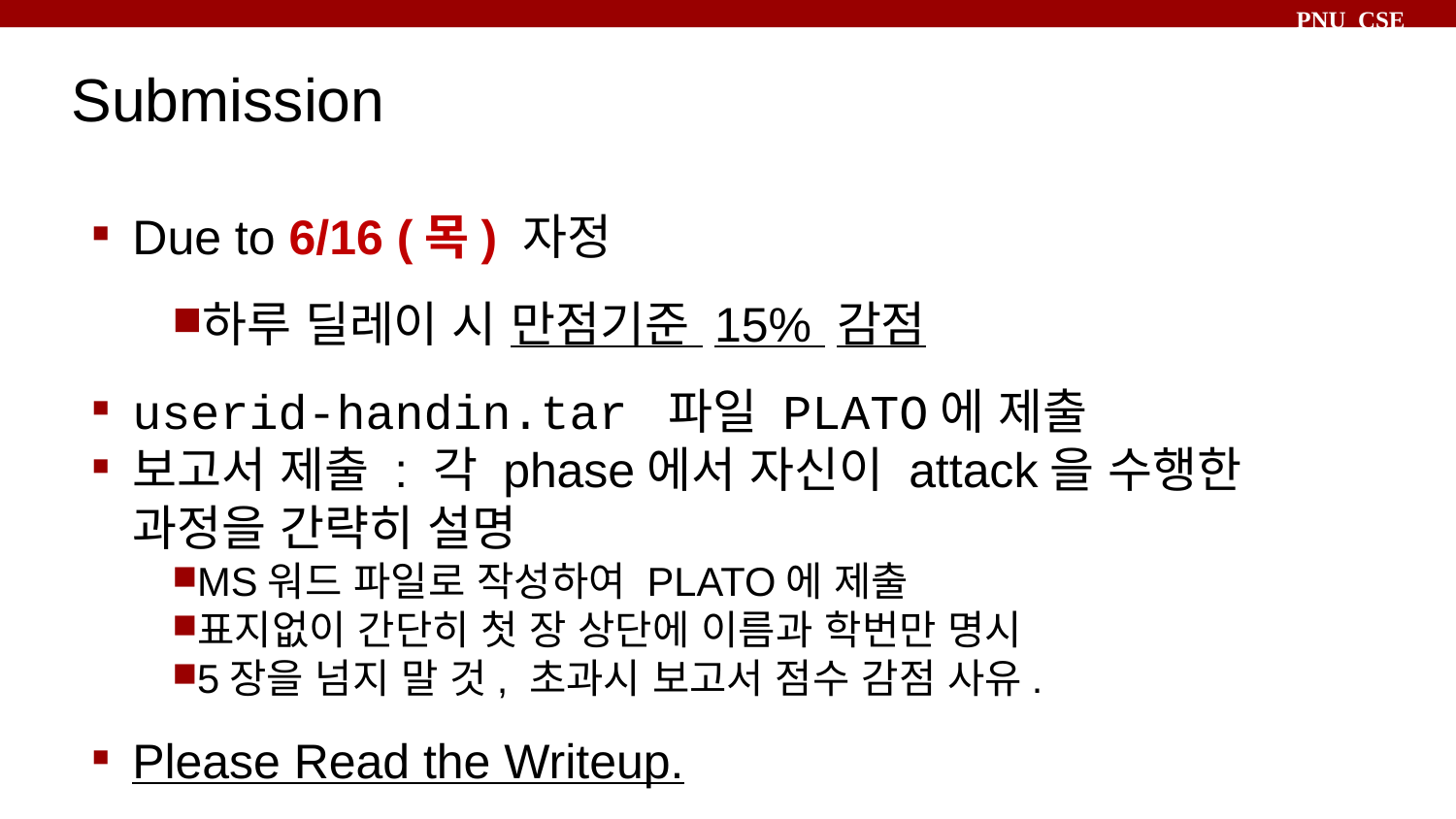

# Submission
Due to 6/16 (목) 자정
하루 딜레이 시 만점기준 15% 감점
userid-handin.tar 파일 PLATO에 제출
보고서 제출 : 각 phase에서 자신이 attack을 수행한 과정을 간략히 설명
MS워드 파일로 작성하여 PLATO에 제출
표지없이 간단히 첫 장 상단에 이름과 학번만 명시
5장을 넘지 말 것, 초과시 보고서 점수 감점 사유.
Please Read the Writeup.